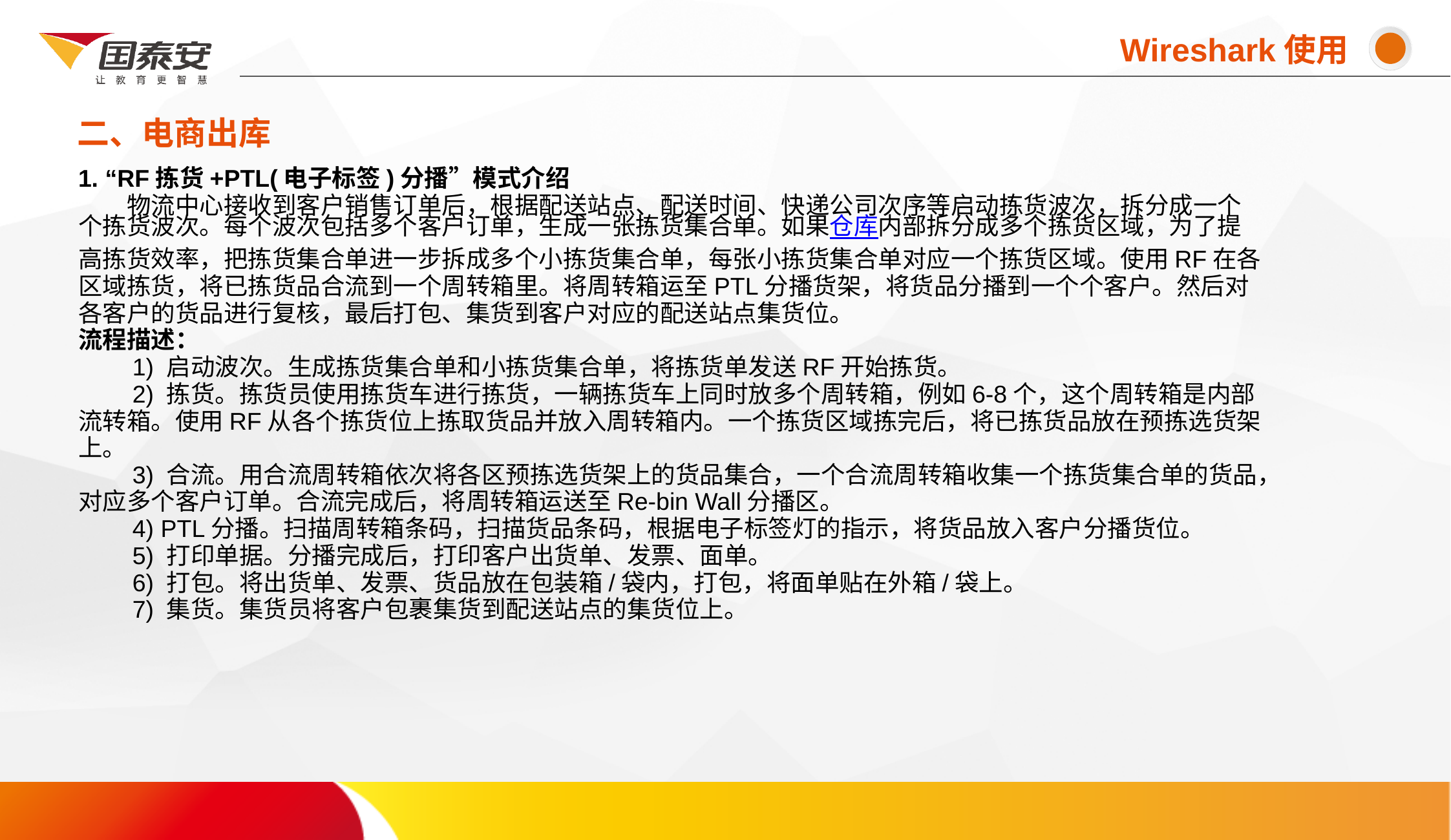

Wireshark使用
二、电商出库
# 1. “RF拣货+PTL(电子标签)分播”模式介绍 　　物流中心接收到客户销售订单后，根据配送站点、配送时间、快递公司次序等启动拣货波次，拆分成一个个拣货波次。每个波次包括多个客户订单，生成一张拣货集合单。如果仓库内部拆分成多个拣货区域，为了提高拣货效率，把拣货集合单进一步拆成多个小拣货集合单，每张小拣货集合单对应一个拣货区域。使用RF在各区域拣货，将已拣货品合流到一个周转箱里。将周转箱运至PTL分播货架，将货品分播到一个个客户。然后对各客户的货品进行复核，最后打包、集货到客户对应的配送站点集货位。 流程描述： 　　1) 启动波次。生成拣货集合单和小拣货集合单，将拣货单发送RF开始拣货。 　　2) 拣货。拣货员使用拣货车进行拣货，一辆拣货车上同时放多个周转箱，例如6-8个，这个周转箱是内部流转箱。使用RF从各个拣货位上拣取货品并放入周转箱内。一个拣货区域拣完后，将已拣货品放在预拣选货架上。 　　3) 合流。用合流周转箱依次将各区预拣选货架上的货品集合，一个合流周转箱收集一个拣货集合单的货品，对应多个客户订单。合流完成后，将周转箱运送至Re-bin Wall分播区。 　　4) PTL分播。扫描周转箱条码，扫描货品条码，根据电子标签灯的指示，将货品放入客户分播货位。 　　5) 打印单据。分播完成后，打印客户出货单、发票、面单。 　　6) 打包。将出货单、发票、货品放在包装箱/袋内，打包，将面单贴在外箱/袋上。 　　7) 集货。集货员将客户包裹集货到配送站点的集货位上。